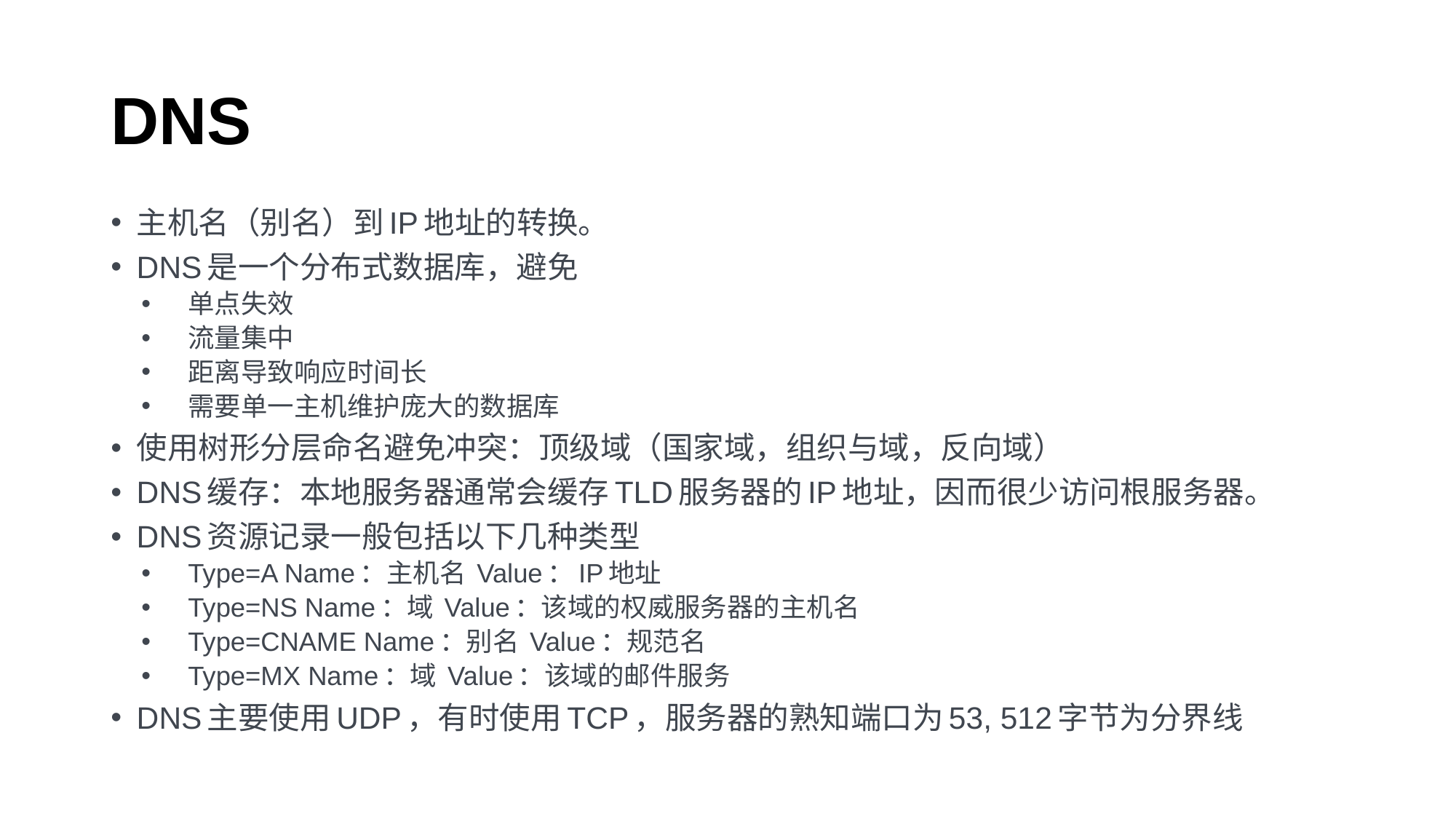

# DNS
主机名（别名）到IP地址的转换。
DNS是一个分布式数据库，避免
单点失效
流量集中
距离导致响应时间长
需要单一主机维护庞大的数据库
使用树形分层命名避免冲突：顶级域（国家域，组织与域，反向域）
DNS缓存：本地服务器通常会缓存TLD服务器的IP地址，因而很少访问根服务器。
DNS资源记录一般包括以下几种类型
Type=A Name：主机名 Value：IP地址
Type=NS Name：域 Value：该域的权威服务器的主机名
Type=CNAME Name：别名 Value：规范名
Type=MX Name：域 Value：该域的邮件服务
DNS主要使用UDP，有时使用TCP，服务器的熟知端口为53, 512字节为分界线